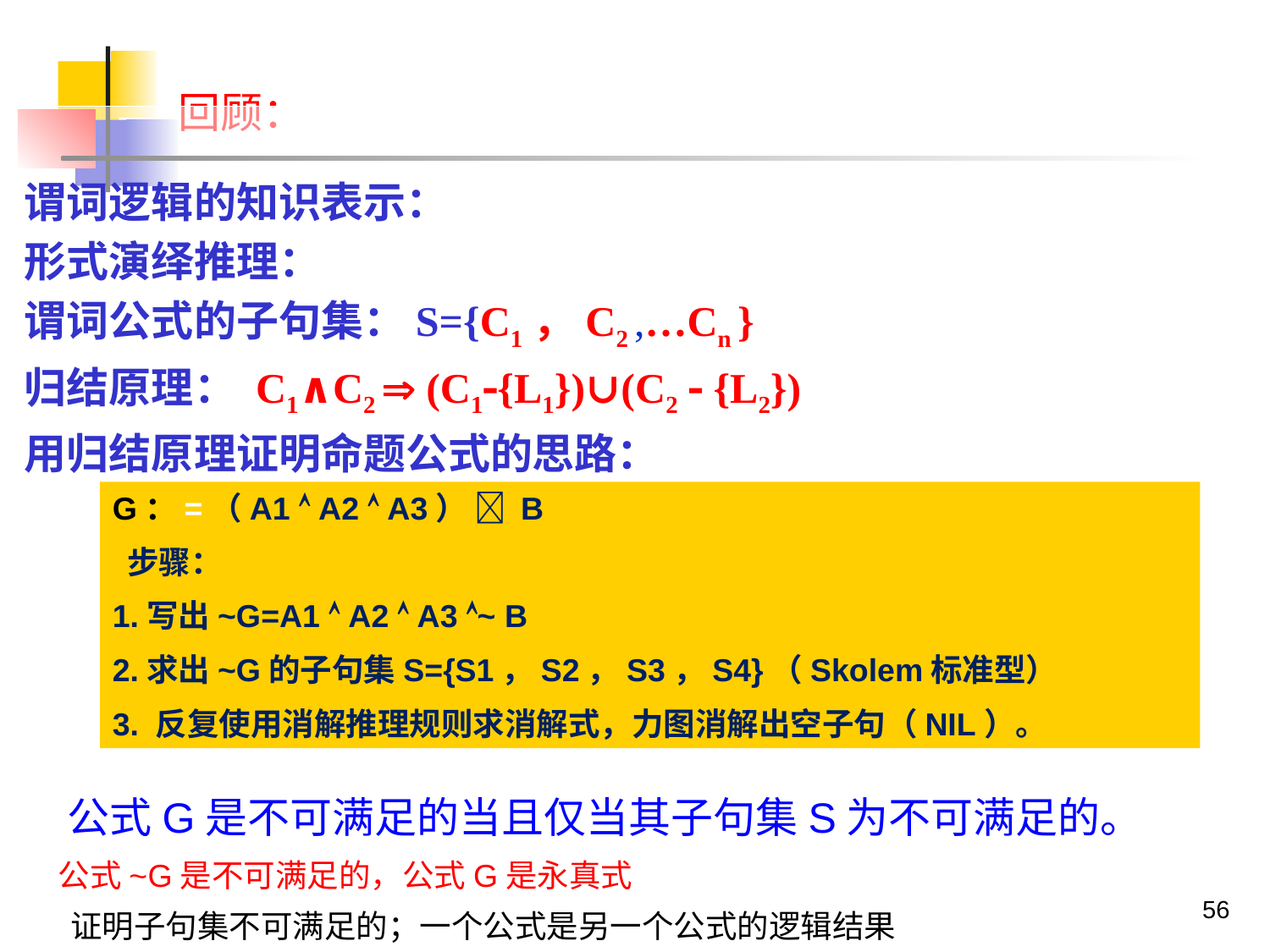

回顾：
谓词逻辑的知识表示：
形式演绎推理：
谓词公式的子句集：S={C1，C2 ,…Cn }
归结原理： C1∧C2 ⇒ (C1−{L1})∪(C2 − {L2})
用归结原理证明命题公式的思路：

G：=（A1 ∧ A2 ∧ A3） → B
 步骤：
1.写出~G=A1 ∧ A2 ∧ A3 ∧~ B
2.求出~G的子句集S={S1，S2，S3，S4}（Skolem标准型）
3. 反复使用消解推理规则求消解式，力图消解出空子句（NIL）。
公式G是不可满足的当且仅当其子句集S为不可满足的。
公式~G是不可满足的，公式G是永真式
56
证明子句集不可满足的；一个公式是另一个公式的逻辑结果